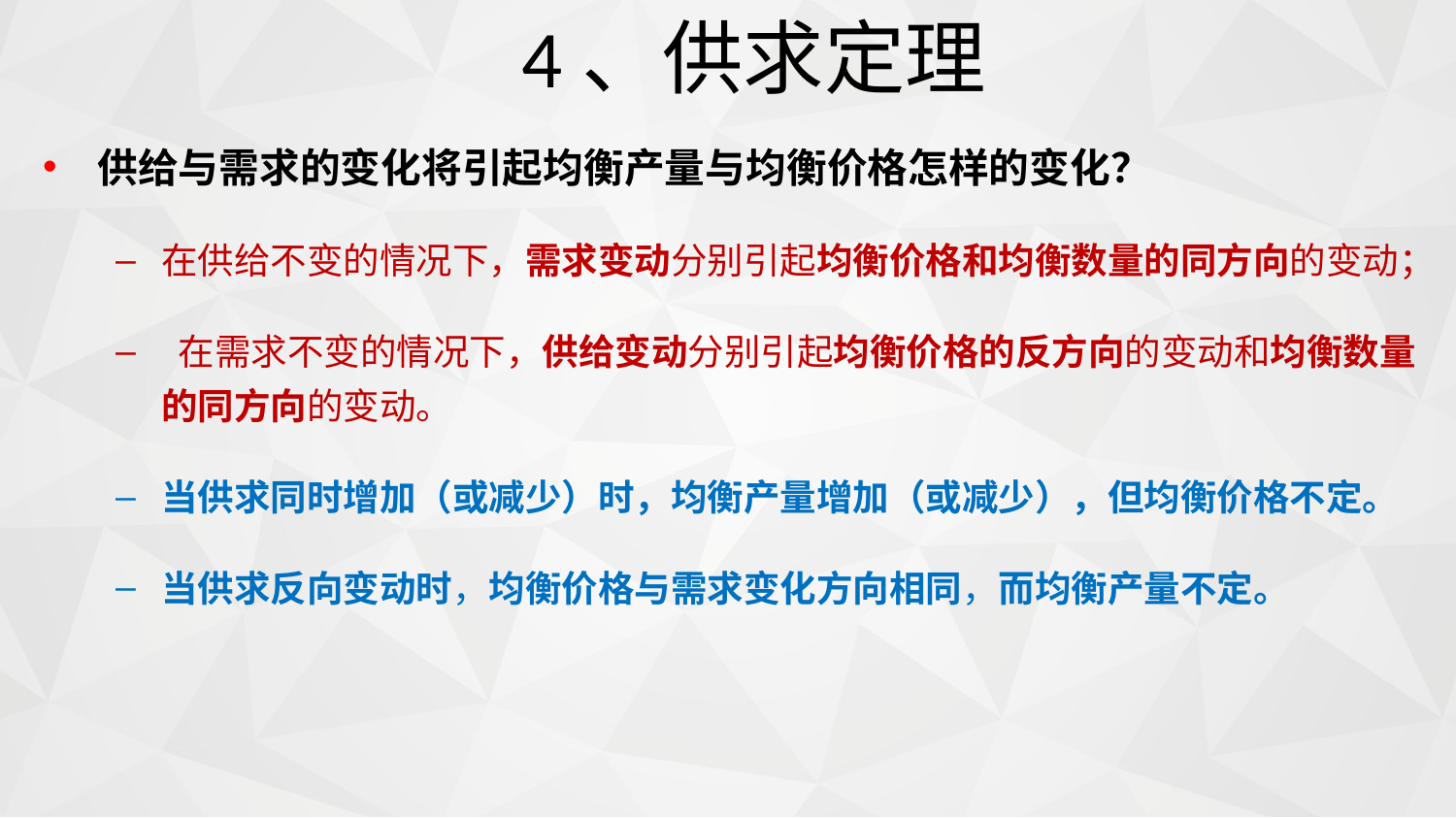

# 4、供求定理
供给与需求的变化将引起均衡产量与均衡价格怎样的变化？
在供给不变的情况下，需求变动分别引起均衡价格和均衡数量的同方向的变动；
 在需求不变的情况下，供给变动分别引起均衡价格的反方向的变动和均衡数量的同方向的变动。
当供求同时增加（或减少）时，均衡产量增加（或减少），但均衡价格不定。
当供求反向变动时，均衡价格与需求变化方向相同，而均衡产量不定。
46